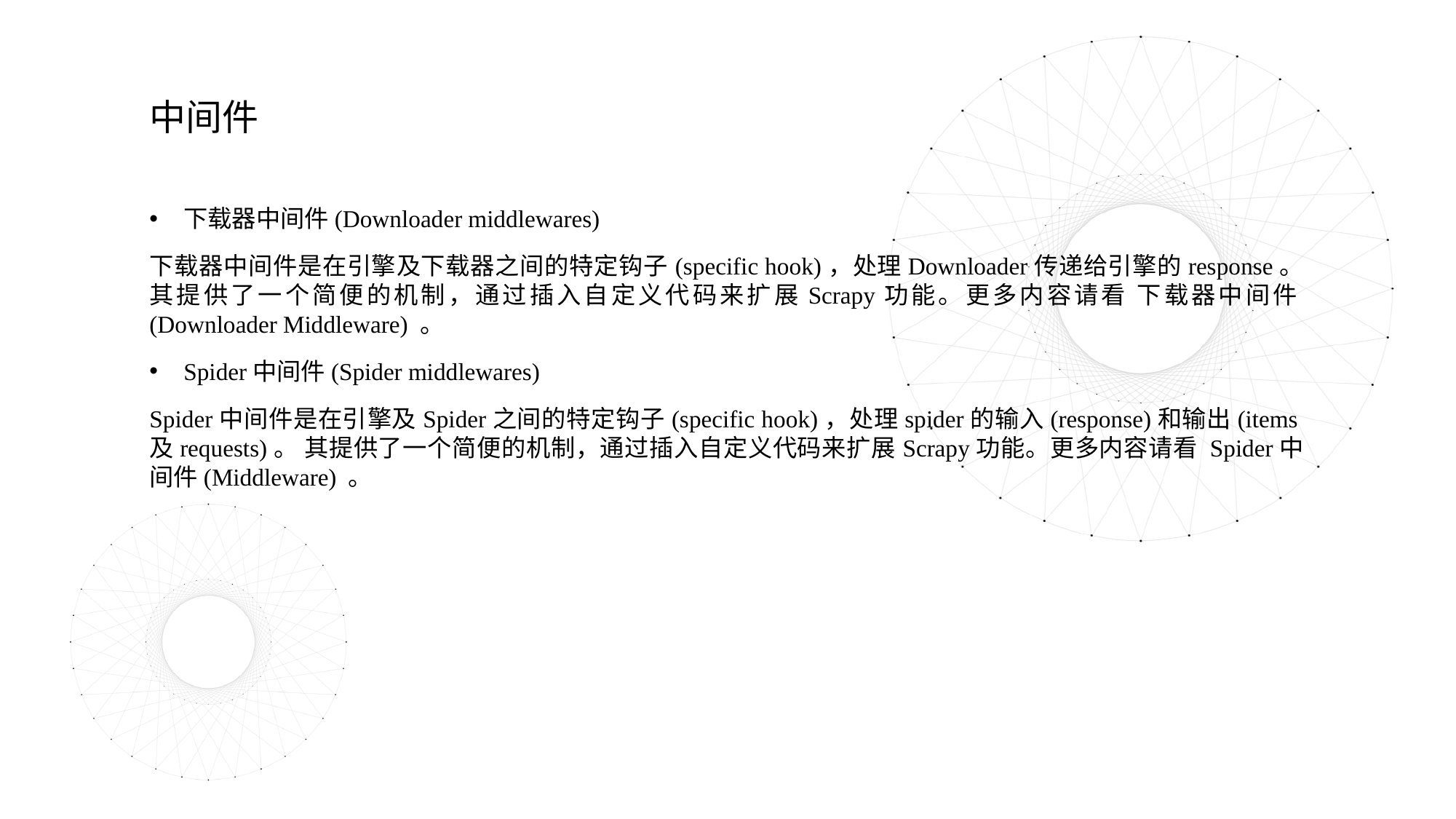

中间件
下载器中间件(Downloader middlewares)
下载器中间件是在引擎及下载器之间的特定钩子(specific hook)，处理Downloader传递给引擎的response。 其提供了一个简便的机制，通过插入自定义代码来扩展Scrapy功能。更多内容请看 下载器中间件(Downloader Middleware) 。
Spider中间件(Spider middlewares)
Spider中间件是在引擎及Spider之间的特定钩子(specific hook)，处理spider的输入(response)和输出(items及requests)。 其提供了一个简便的机制，通过插入自定义代码来扩展Scrapy功能。更多内容请看 Spider中间件(Middleware) 。